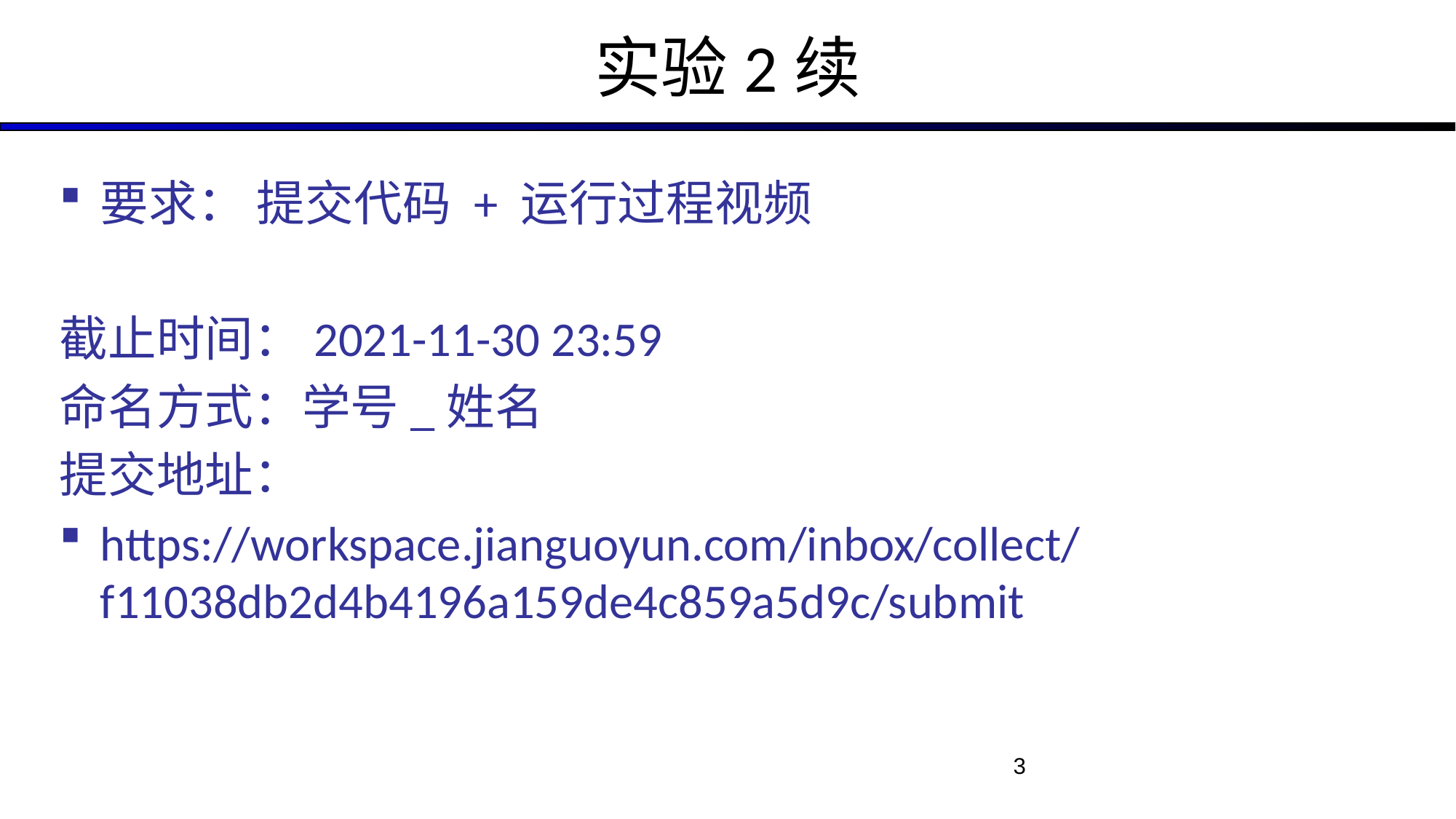

# 实验2续
要求： 提交代码 + 运行过程视频

截止时间：2021-11-30 23:59
命名方式：学号_姓名
提交地址：
https://workspace.jianguoyun.com/inbox/collect/f11038db2d4b4196a159de4c859a5d9c/submit
3